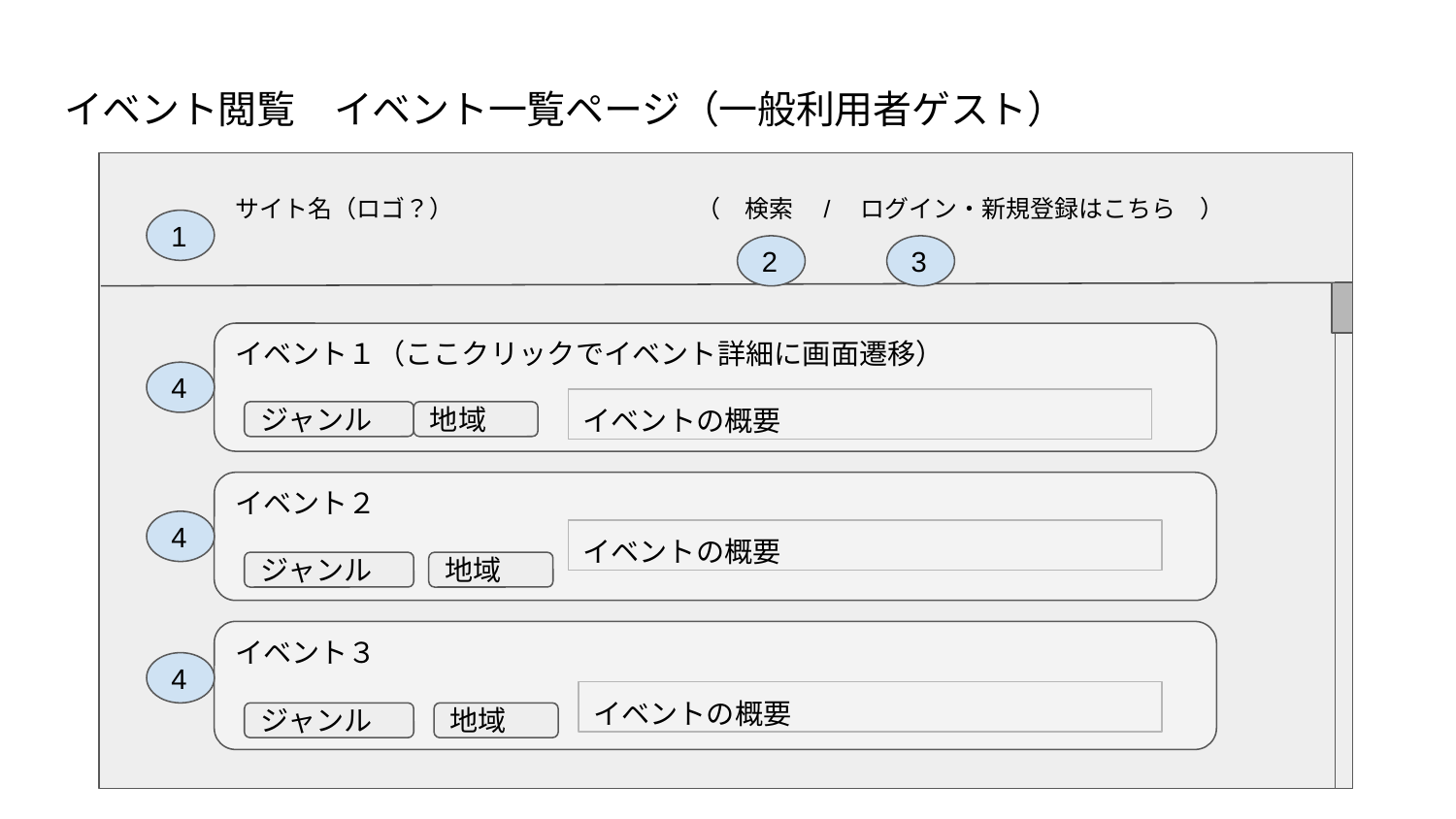

ページ
# イベント閲覧　イベント一覧ページ（一般利用者ゲスト）

サイト名（ロゴ？）　　　　　　　　　　（　検索　/　ログイン・新規登録はこちら　）
1
2
3

イベント１（ここクリックでイベント詳細に画面遷移）

4
イベントの概要
ジャンル
地域
イベント２

4
イベントの概要
ジャンル
地域
イベント３

4
イベントの概要
ジャンル
地域